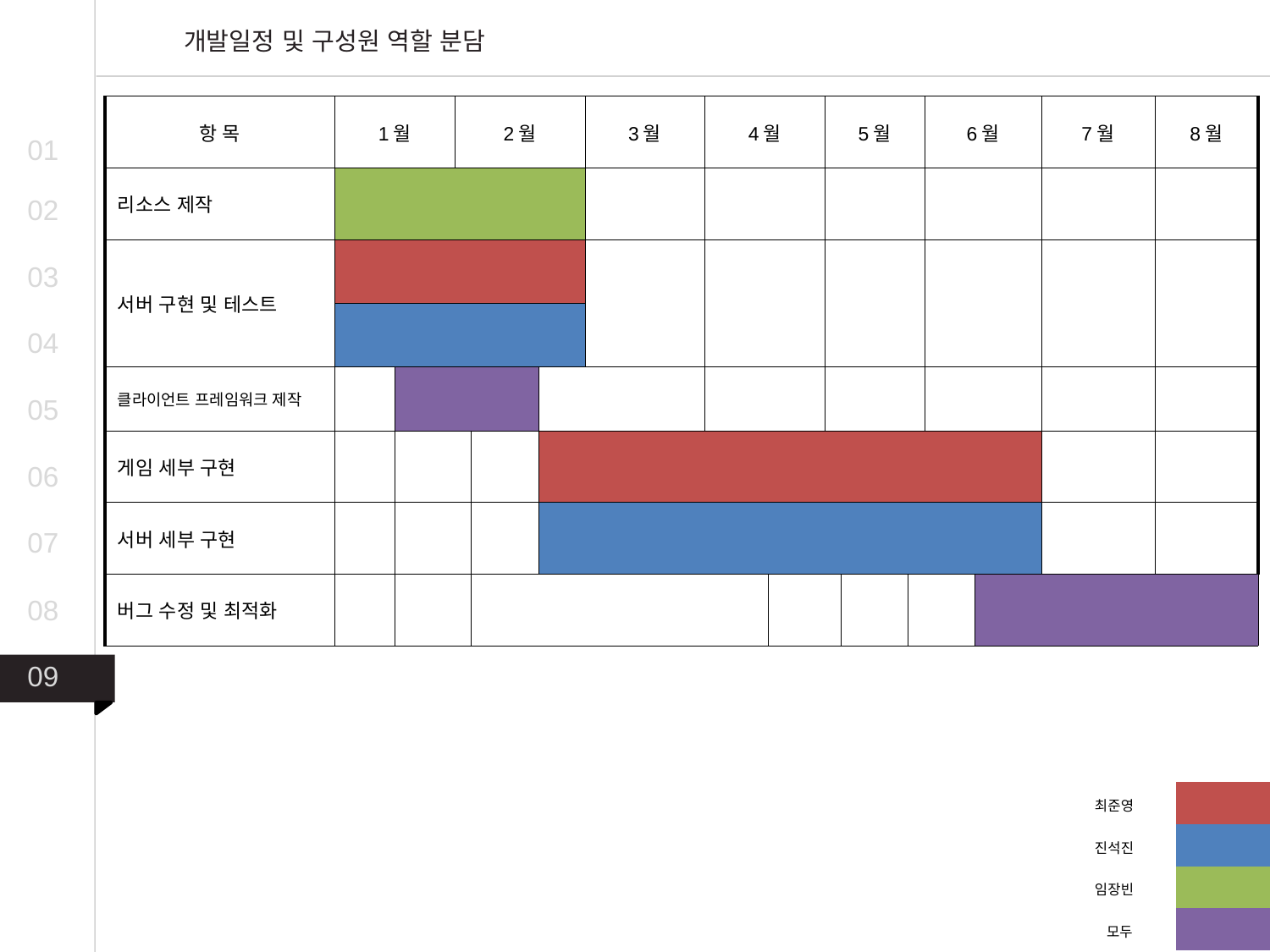

개발일정 및 구성원 역할 분담
| 항 목 | 1월 |  | 2월 |  |  | 3월 | 4월 |  | 5월 |  |  | 6월 |  | 7월 | 8월 |
| --- | --- | --- | --- | --- | --- | --- | --- | --- | --- | --- | --- | --- | --- | --- | --- |
| 리소스 제작 |  |  |  |  |  |  |  |  |  |  |  |  |  |  |  |
| 서버 구현 및 테스트 |  |  |  |  |  |  |  |  |  |  |  |  |  |  |  |
|  |  |  |  |  |  |  |  |  |  |  |  |  |  |  |  |
| 클라이언트 프레임워크 제작 |  |  |  |  |  |  |  |  |  |  |  |  |  |  |  |
| 게임 세부 구현 |  |  |  |  |  |  |  |  |  |  |  |  |  |  |  |
| 서버 세부 구현 |  |  |  |  |  |  |  |  |  |  |  |  |  |  |  |
| 버그 수정 및 최적화 |  |  |  |  |  |  |  |  |  |  |  |  |  |  |  |
01
02
03
04
05
06
07
08
09

| 최준영 |  |
| --- | --- |
| 진석진 |  |
| 임장빈 |  |
| 모두 |  |